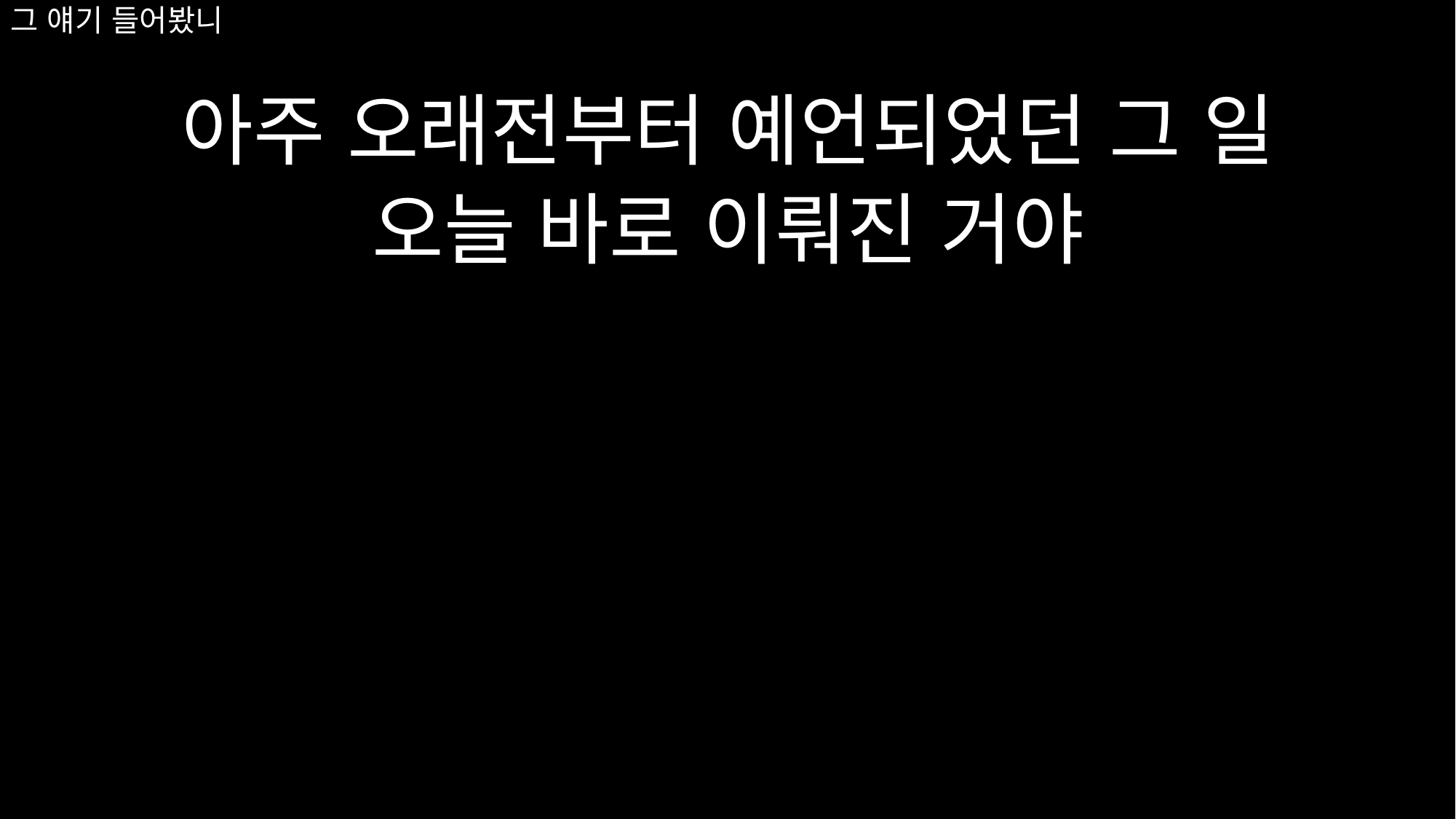

아주 오래전부터 예언되었던 그 일
오늘 바로 이뤄진 거야

# 그 얘기 들어봤니